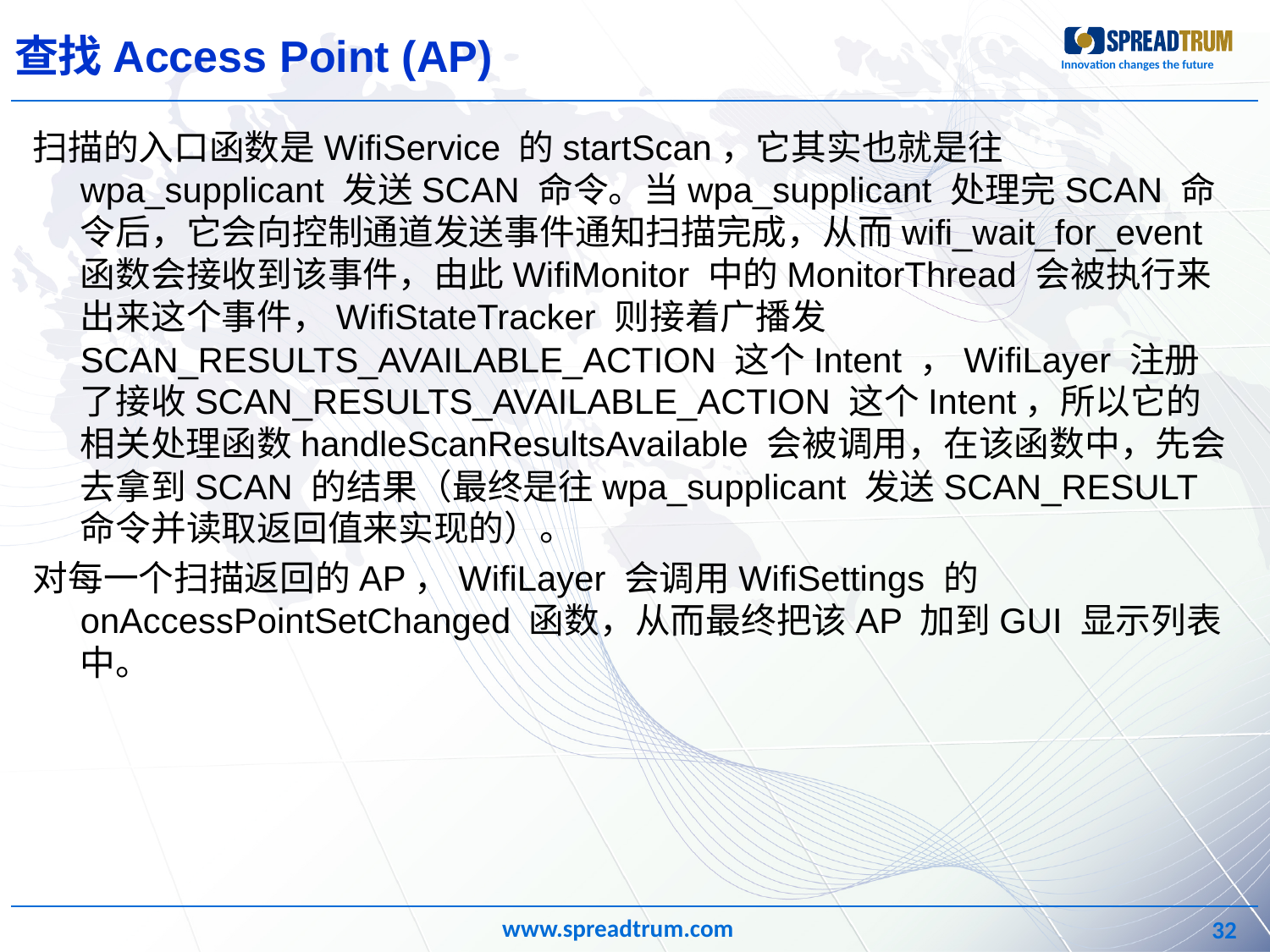

# 查找Access Point (AP)
扫描的入口函数是WifiService 的startScan，它其实也就是往wpa_supplicant 发送SCAN 命令。当wpa_supplicant 处理完SCAN 命令后，它会向控制通道发送事件通知扫描完成，从而wifi_wait_for_event 函数会接收到该事件，由此WifiMonitor 中的MonitorThread 会被执行来出来这个事件，WifiStateTracker 则接着广播发SCAN_RESULTS_AVAILABLE_ACTION 这个Intent ，WifiLayer 注册了接收SCAN_RESULTS_AVAILABLE_ACTION 这个Intent，所以它的相关处理函数handleScanResultsAvailable 会被调用，在该函数中，先会去拿到SCAN 的结果（最终是往wpa_supplicant 发送SCAN_RESULT 命令并读取返回值来实现的）。
对每一个扫描返回的AP，WifiLayer 会调用WifiSettings 的onAccessPointSetChanged 函数，从而最终把该AP 加到GUI 显示列表中。